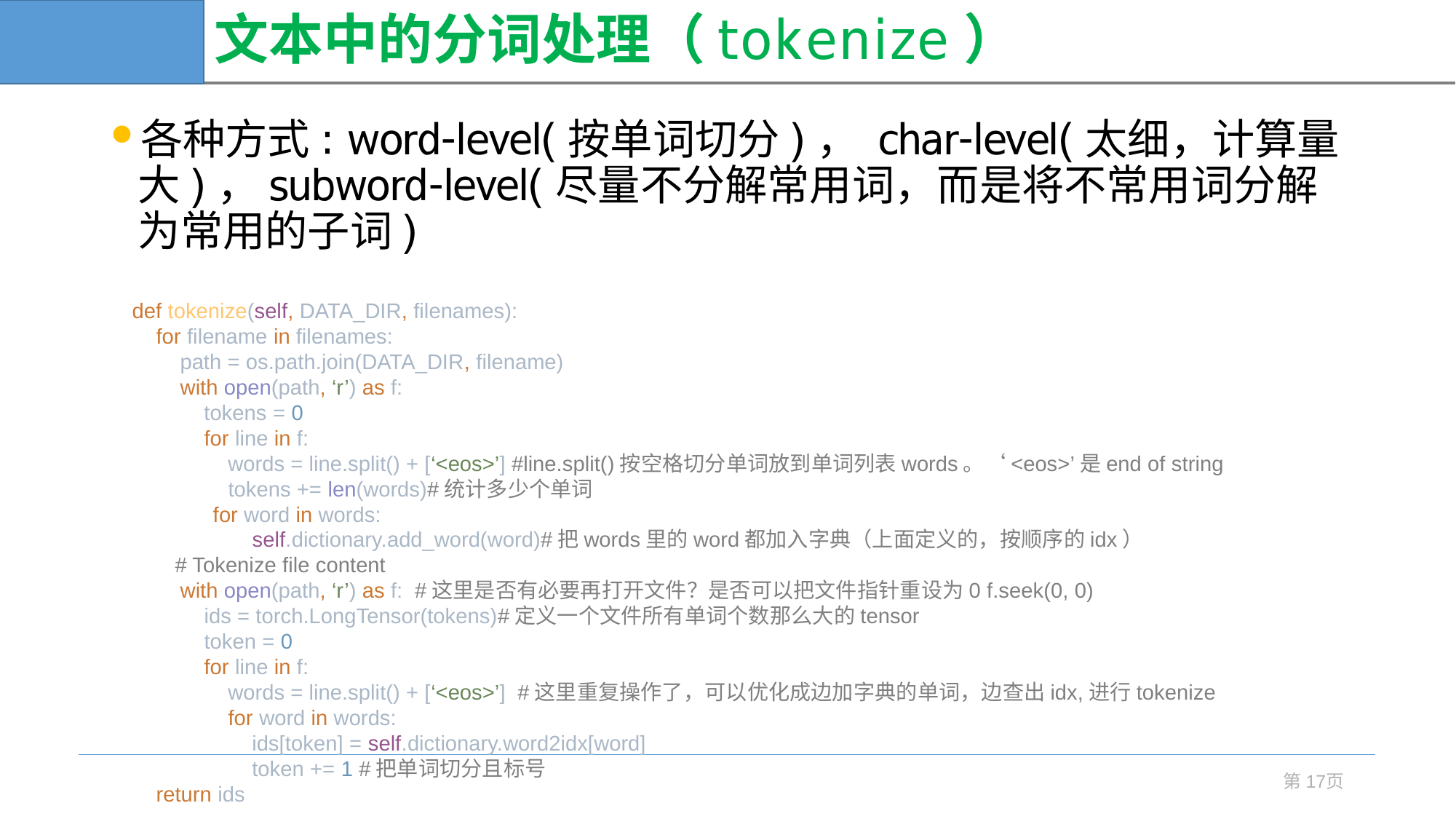

# 文本中的分词处理（tokenize）
各种方式: word-level(按单词切分)， char-level(太细，计算量大)，subword-level(尽量不分解常用词，而是将不常用词分解为常用的子词)

def tokenize(self, DATA_DIR, filenames):
    for filename in filenames:
        path = os.path.join(DATA_DIR, filename)
        with open(path, ‘r’) as f:
            tokens = 0
            for line in f:
                words = line.split() + [‘<eos>’] #line.split()按空格切分单词放到单词列表words。‘<eos>’是end of string
                tokens += len(words)#统计多少个单词
                for word in words:
                    self.dictionary.add_word(word)#把words里的word都加入字典（上面定义的，按顺序的idx）
        # Tokenize file content
        with open(path, ‘r’) as f:  #这里是否有必要再打开文件？是否可以把文件指针重设为0 f.seek(0, 0)
            ids = torch.LongTensor(tokens)#定义一个文件所有单词个数那么大的tensor
            token = 0
            for line in f:
                words = line.split() + [‘<eos>’]  #这里重复操作了，可以优化成边加字典的单词，边查出idx,进行tokenize
                for word in words:
                    ids[token] = self.dictionary.word2idx[word]
                    token += 1 #把单词切分且标号
    return ids
第17页